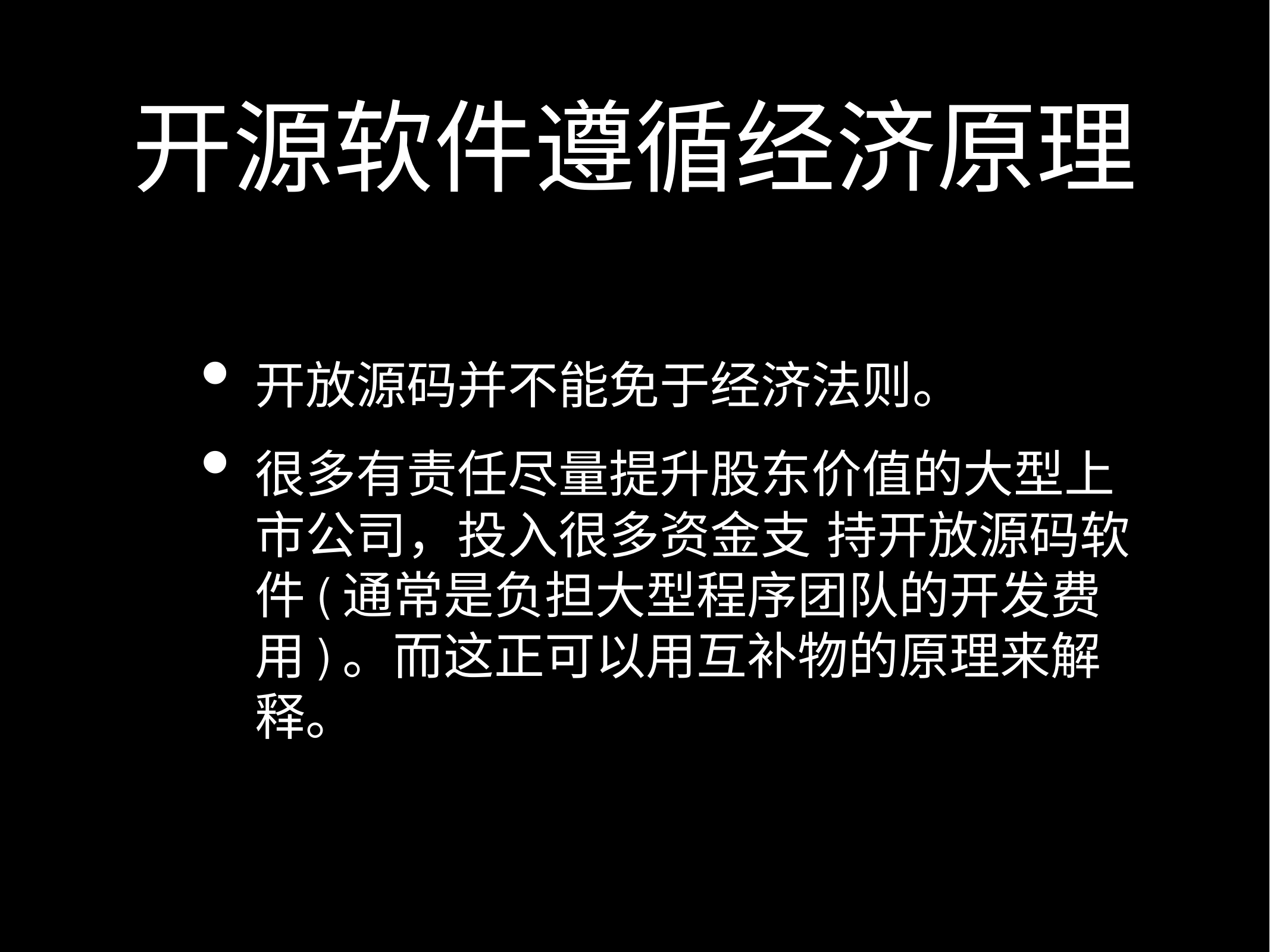

# 开源软件遵循经济原理
开放源码并不能免于经济法则。
很多有责任尽量提升股东价值的大型上市公司，投入很多资金支 持开放源码软件(通常是负担大型程序团队的开发费用)。而这正可以用互补物的原理来解释。